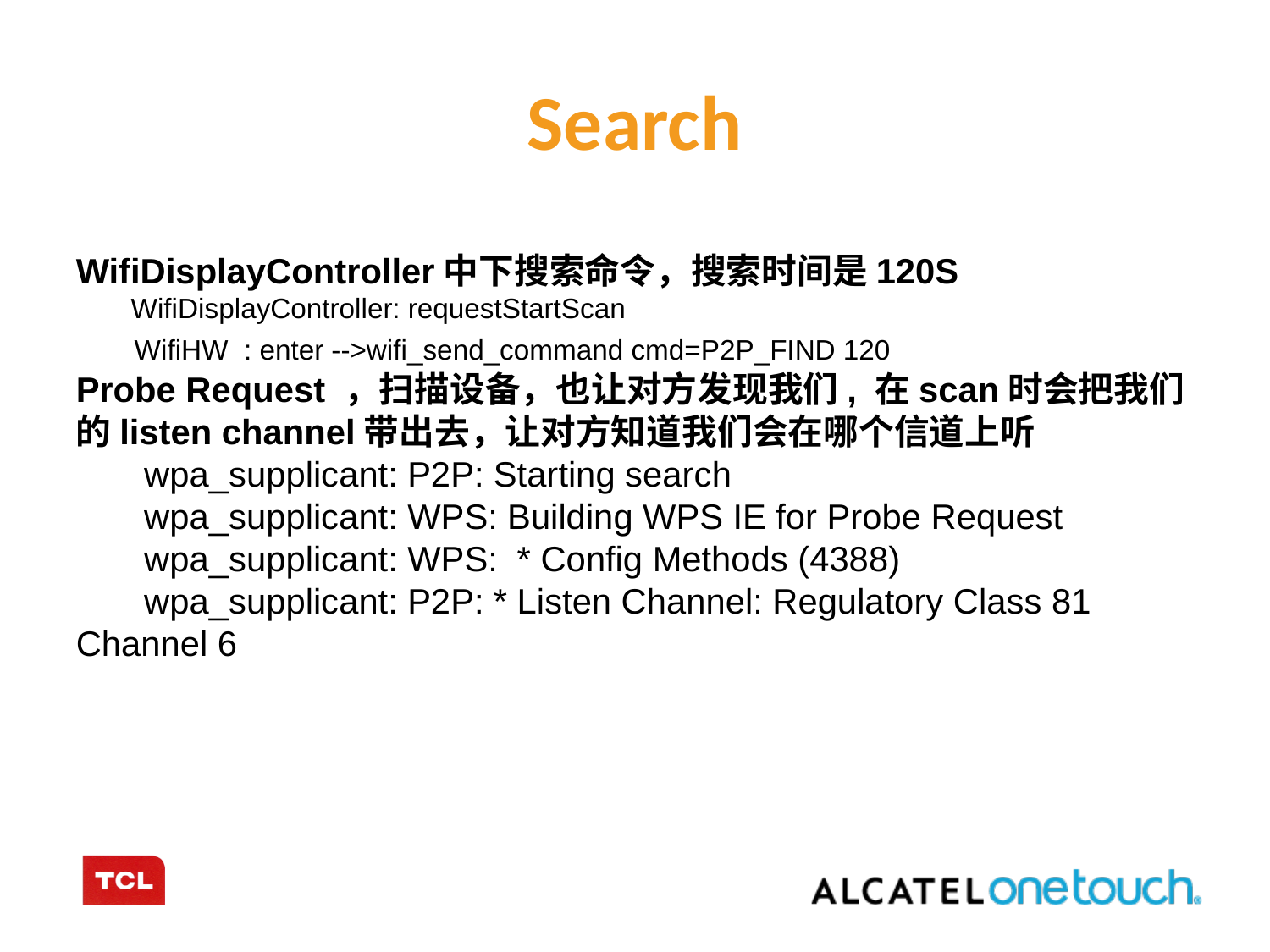

Search
WifiDisplayController中下搜索命令，搜索时间是120S
       WifiDisplayController: requestStartScan
      WifiHW  : enter -->wifi_send_command cmd=P2P_FIND 120
Probe Request ，扫描设备，也让对方发现我们, 在scan时会把我们的listen channel带出去，让对方知道我们会在哪个信道上听
       wpa_supplicant: P2P: Starting search
       wpa_supplicant: WPS: Building WPS IE for Probe Request
       wpa_supplicant: WPS:  * Config Methods (4388)
       wpa_supplicant: P2P: * Listen Channel: Regulatory Class 81 Channel 6